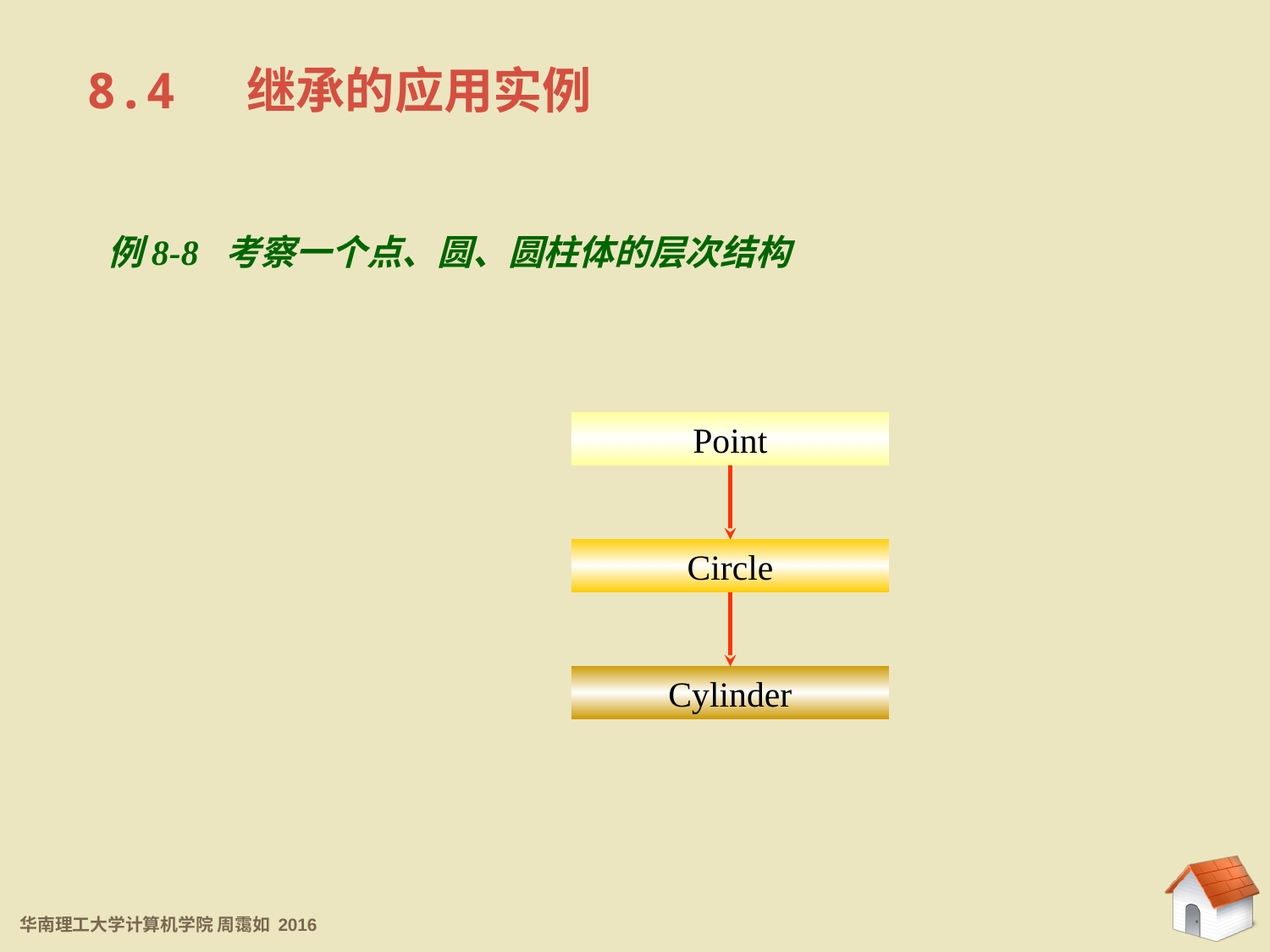

8.4  继承的应用实例
例8-8  考察一个点、圆、圆柱体的层次结构
Point

Circle

Cylinder